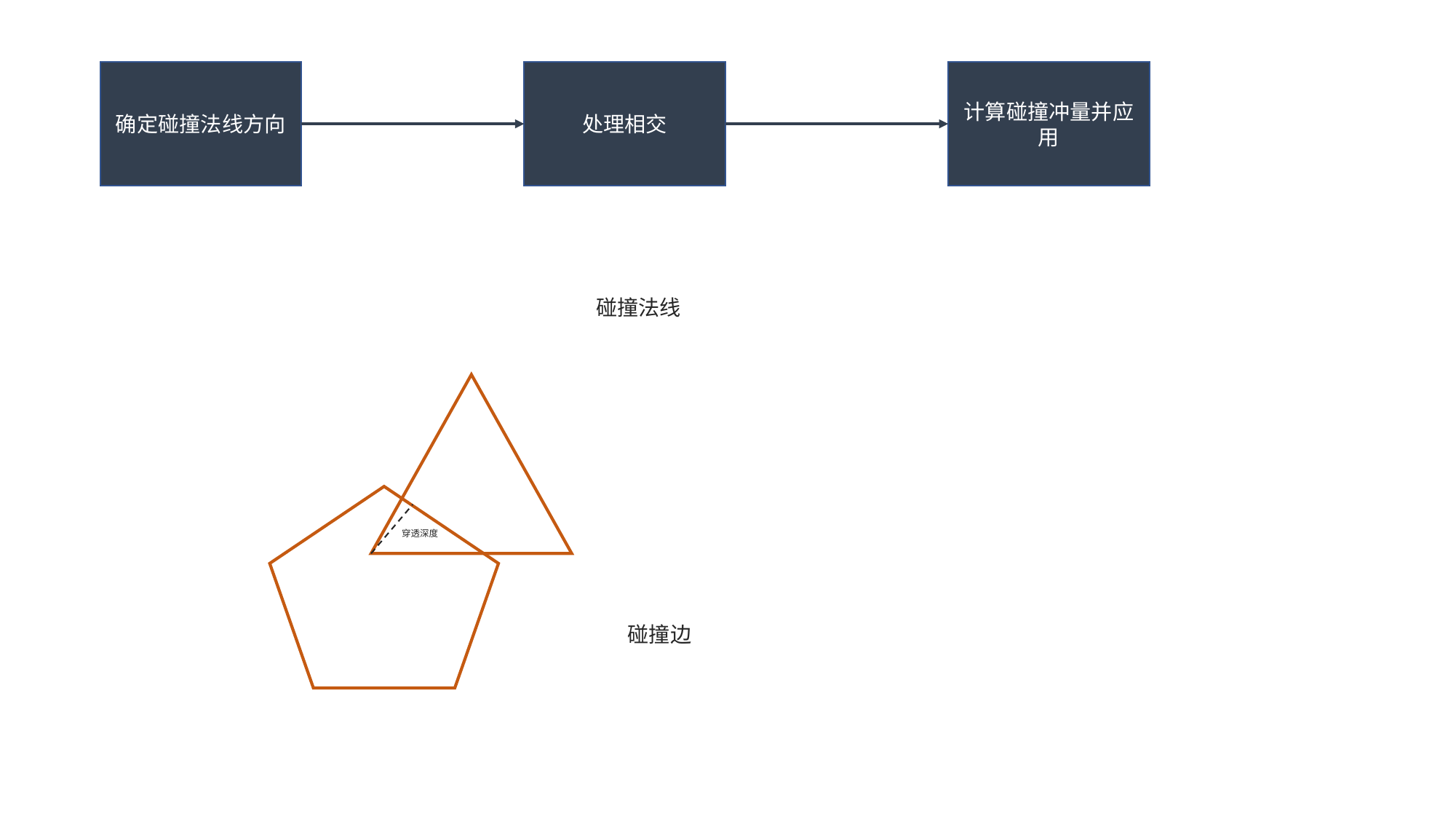

计算碰撞冲量并应用
确定碰撞法线方向
处理相交
碰撞法线

穿透深度
碰撞边